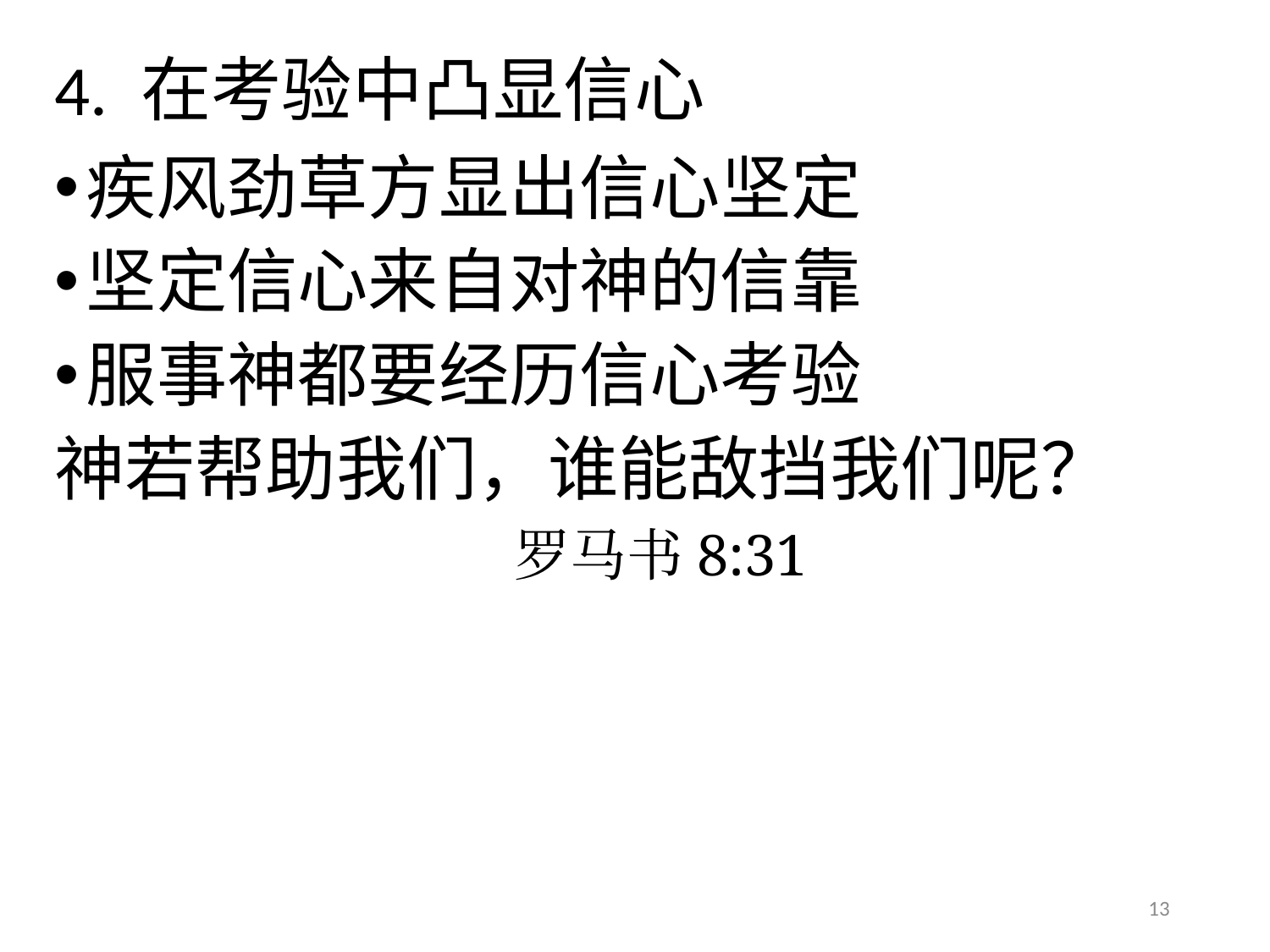

# 4. 在考验中凸显信心
疾风劲草方显出信心坚定
坚定信心来自对神的信靠
服事神都要经历信心考验
神若帮助我们，谁能敌挡我们呢？
                               罗马书8:31

13